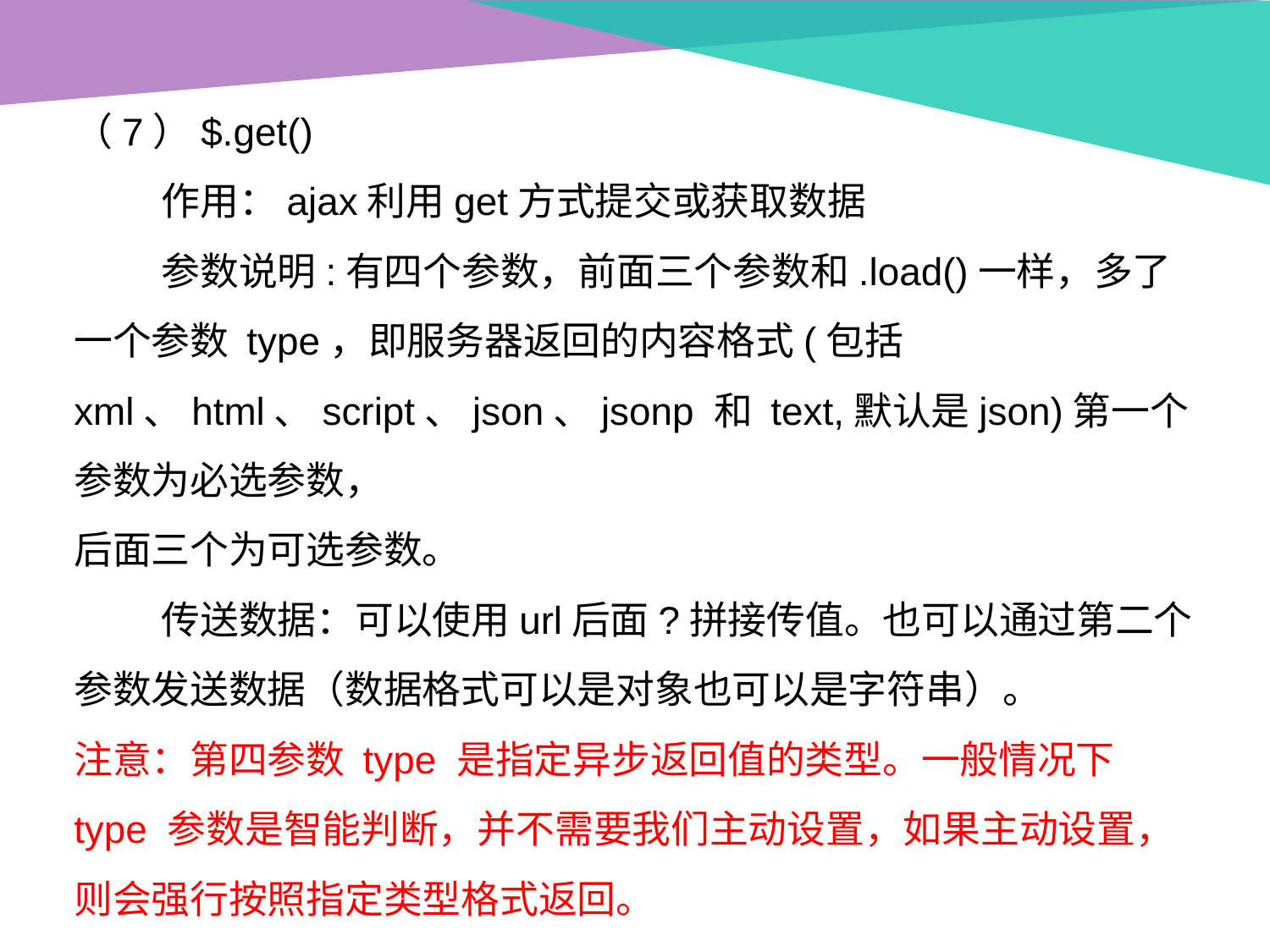

（7）$.get()
         作用：ajax利用get方式提交或获取数据
         参数说明:有四个参数，前面三个参数和.load()一样，多了一个参数 type，即服务器返回的内容格式(包括 xml、html、script、json、jsonp 和 text,默认是json)第一个参数为必选参数，
后面三个为可选参数。
         传送数据：可以使用url后面?拼接传值。也可以通过第二个参数发送数据（数据格式可以是对象也可以是字符串）。
注意：第四参数 type 是指定异步返回值的类型。一般情况下 type 参数是智能判断，并不需要我们主动设置，如果主动设置，则会强行按照指定类型格式返回。